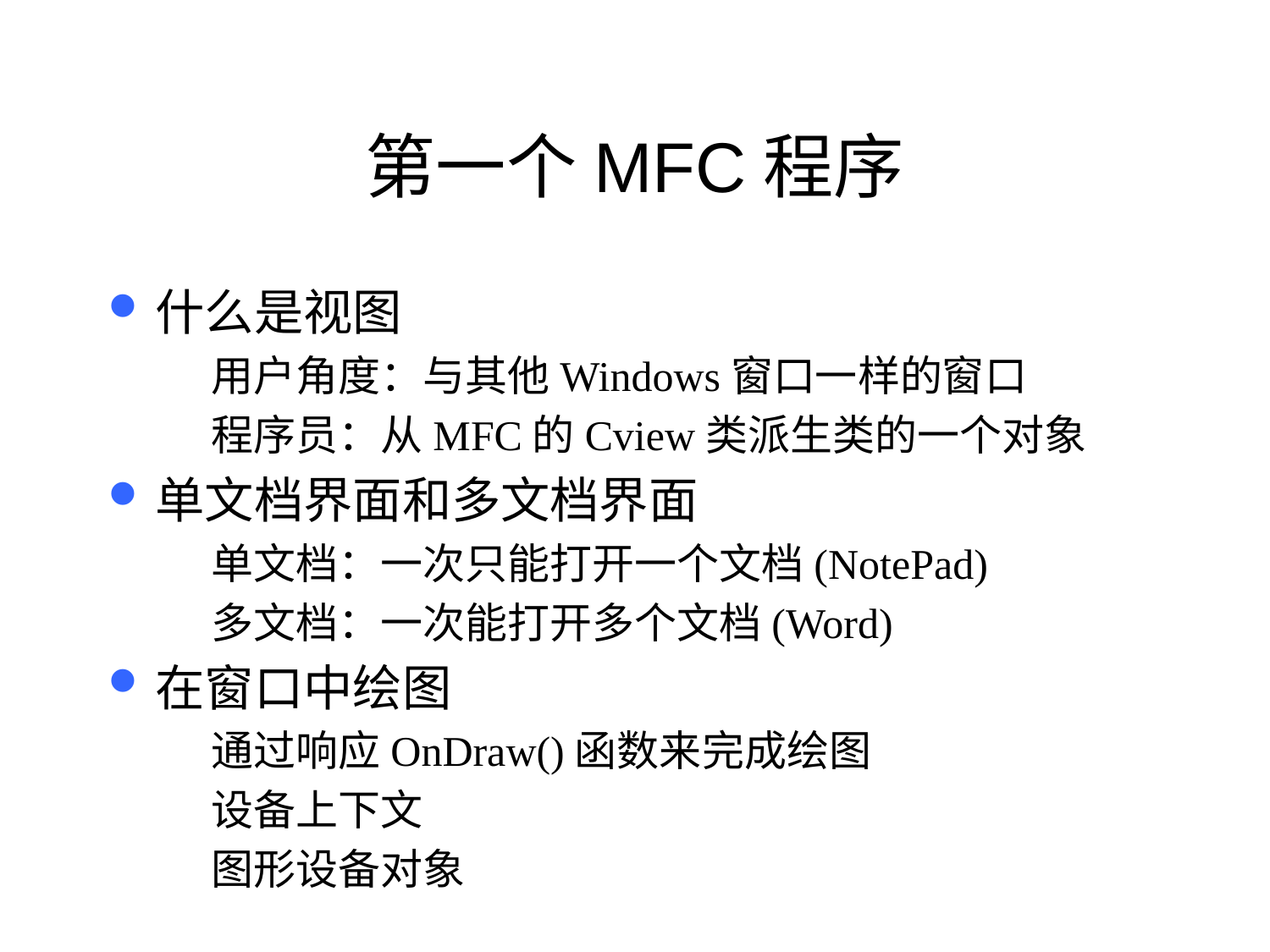

# 第一个MFC程序
什么是视图
用户角度：与其他Windows窗口一样的窗口
程序员：从MFC的Cview类派生类的一个对象
单文档界面和多文档界面
单文档：一次只能打开一个文档(NotePad)
多文档：一次能打开多个文档(Word)
在窗口中绘图
通过响应OnDraw()函数来完成绘图
设备上下文
图形设备对象
25